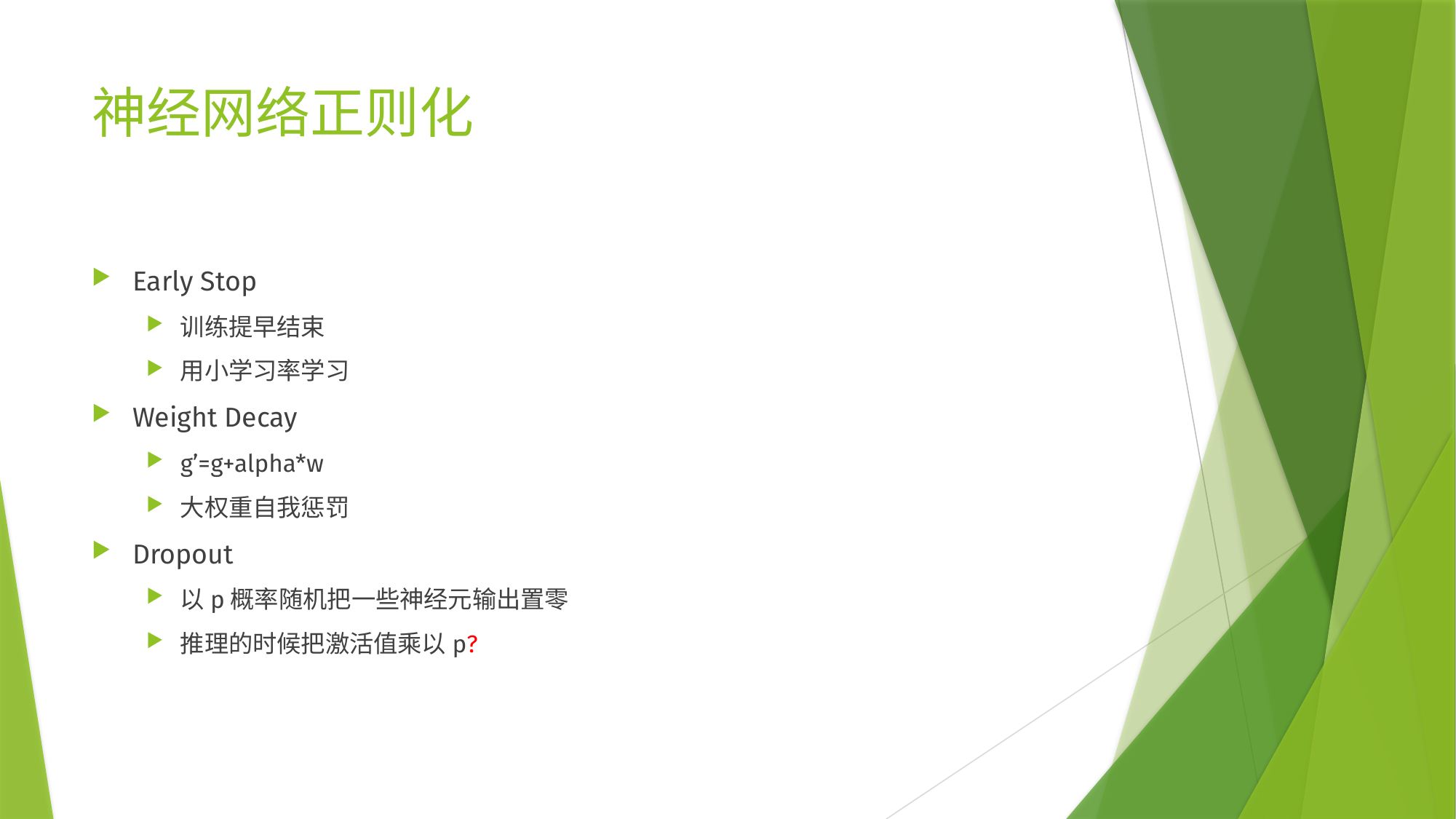

# 神经网络正则化
Early Stop
训练提早结束
用小学习率学习
Weight Decay
g’=g+alpha*w
大权重自我惩罚
Dropout
以p概率随机把一些神经元输出置零
推理的时候把激活值乘以p?